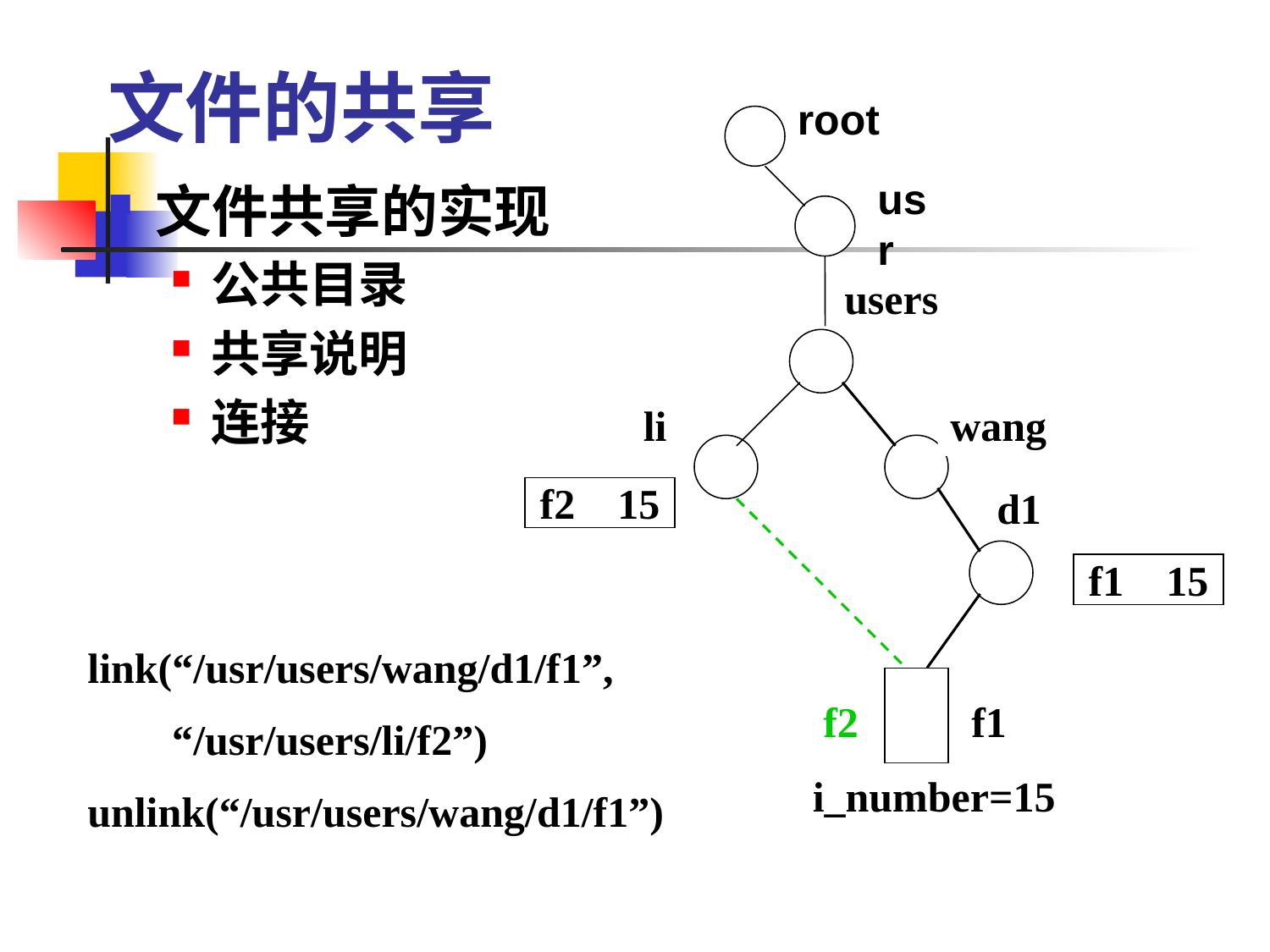

# 文件的共享
root

usr
文件共享的实现
公共目录
共享说明
连接

users

li
wang

f2    15

f1    15

f2
f1
i_number=15
d1
link(“/usr/users/wang/d1/f1”,
        “/usr/users/li/f2”)
unlink(“/usr/users/wang/d1/f1”)